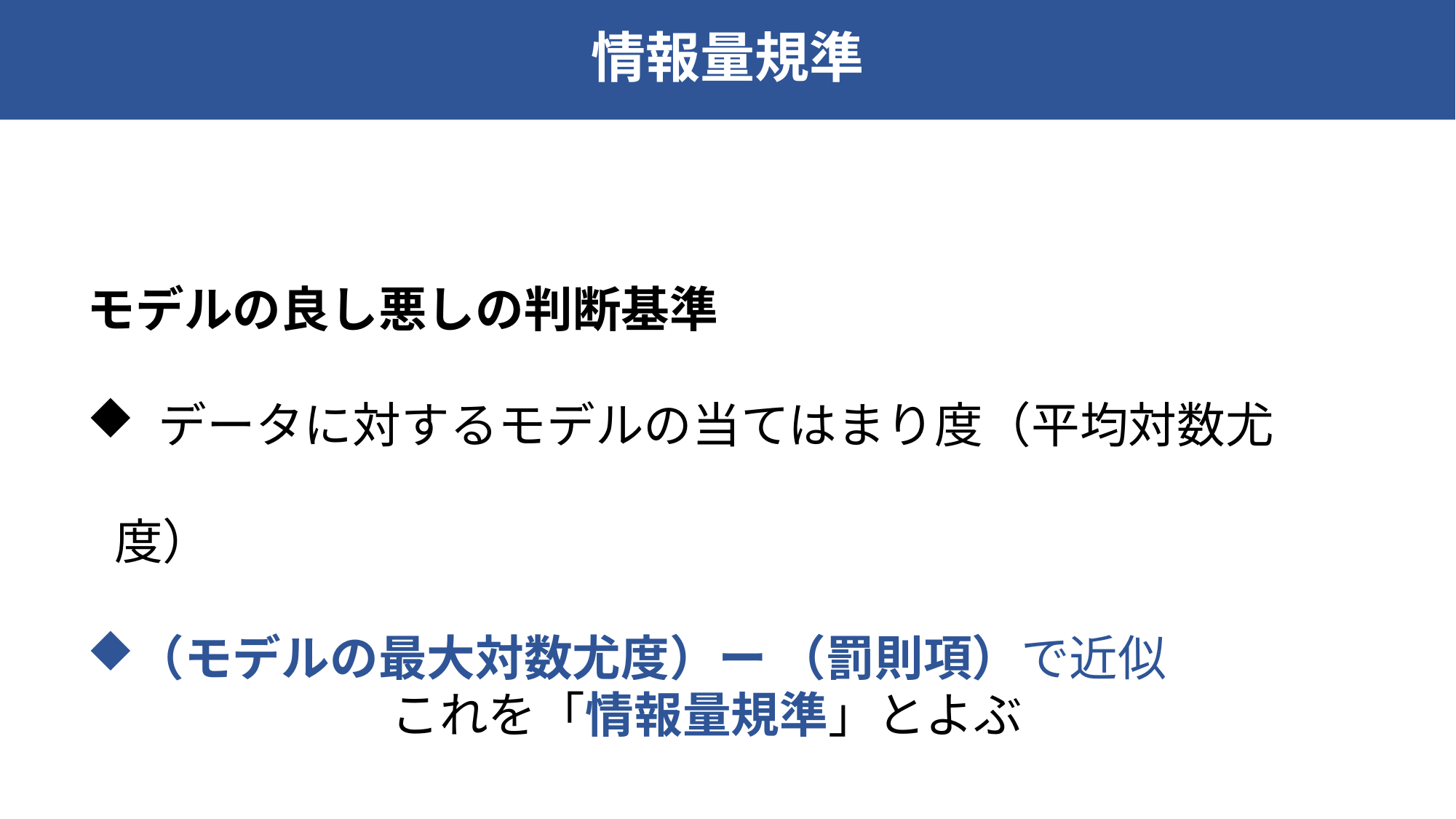

# 情報量規準
モデルの良し悪しの判断基準
 データに対するモデルの当てはまり度（平均対数尤度）
（モデルの最大対数尤度）ー （罰則項）で近似
これを「情報量規準」とよぶ